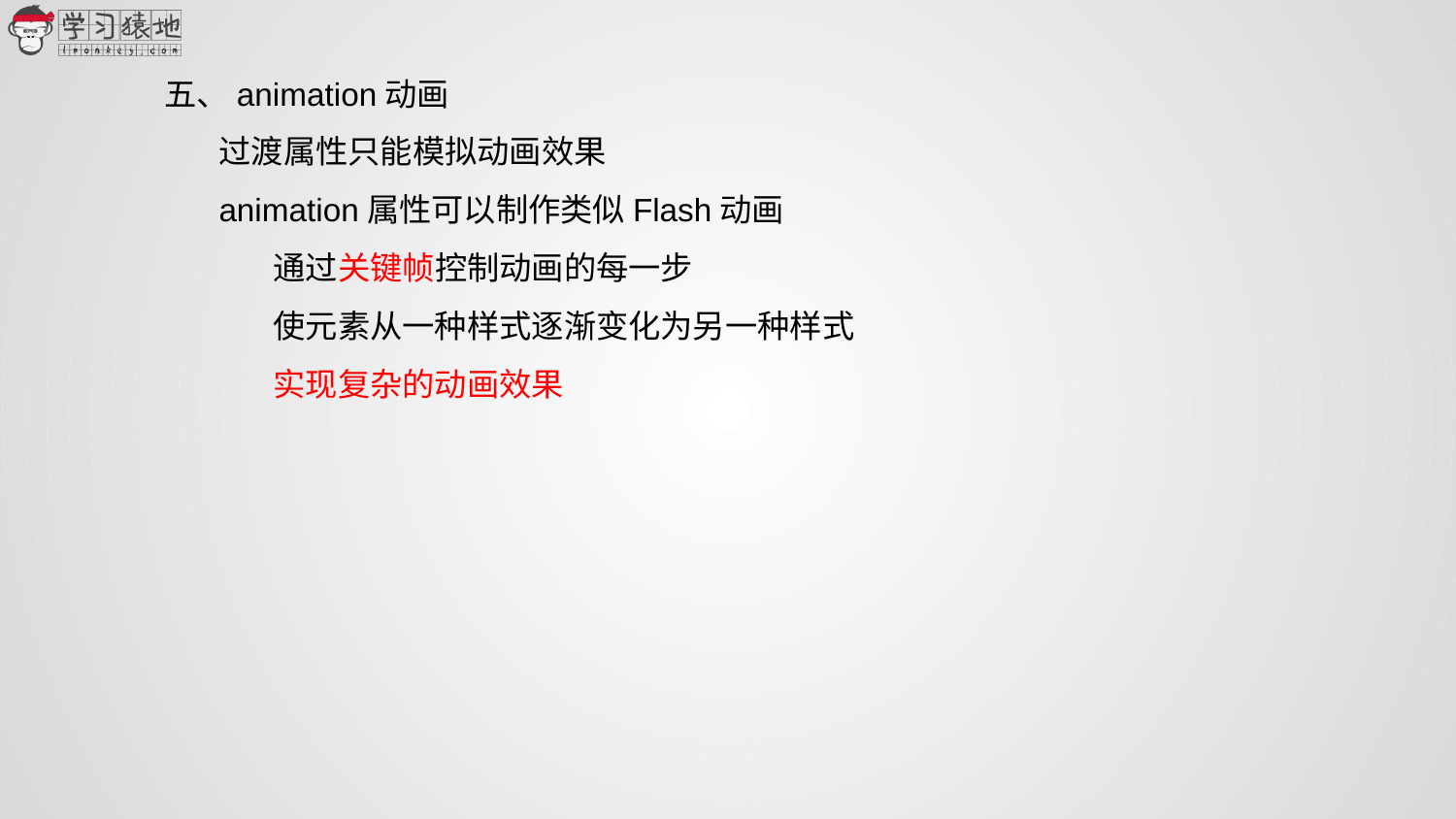

五、animation动画
过渡属性只能模拟动画效果
animation属性可以制作类似Flash动画
通过关键帧控制动画的每一步
使元素从一种样式逐渐变化为另一种样式
实现复杂的动画效果